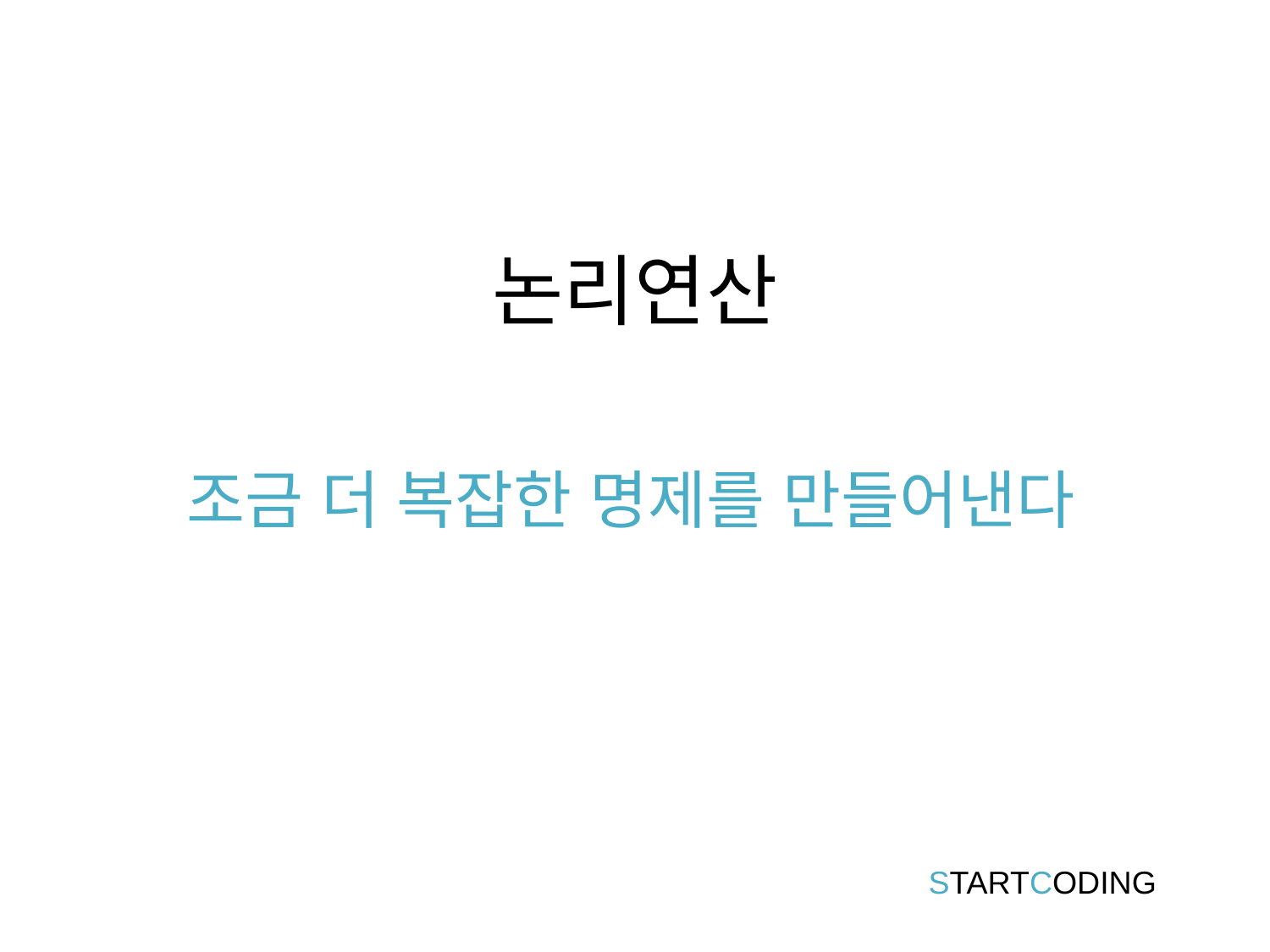

# 논리연산
조금 더 복잡한 명제를 만들어낸다
STARTCODING